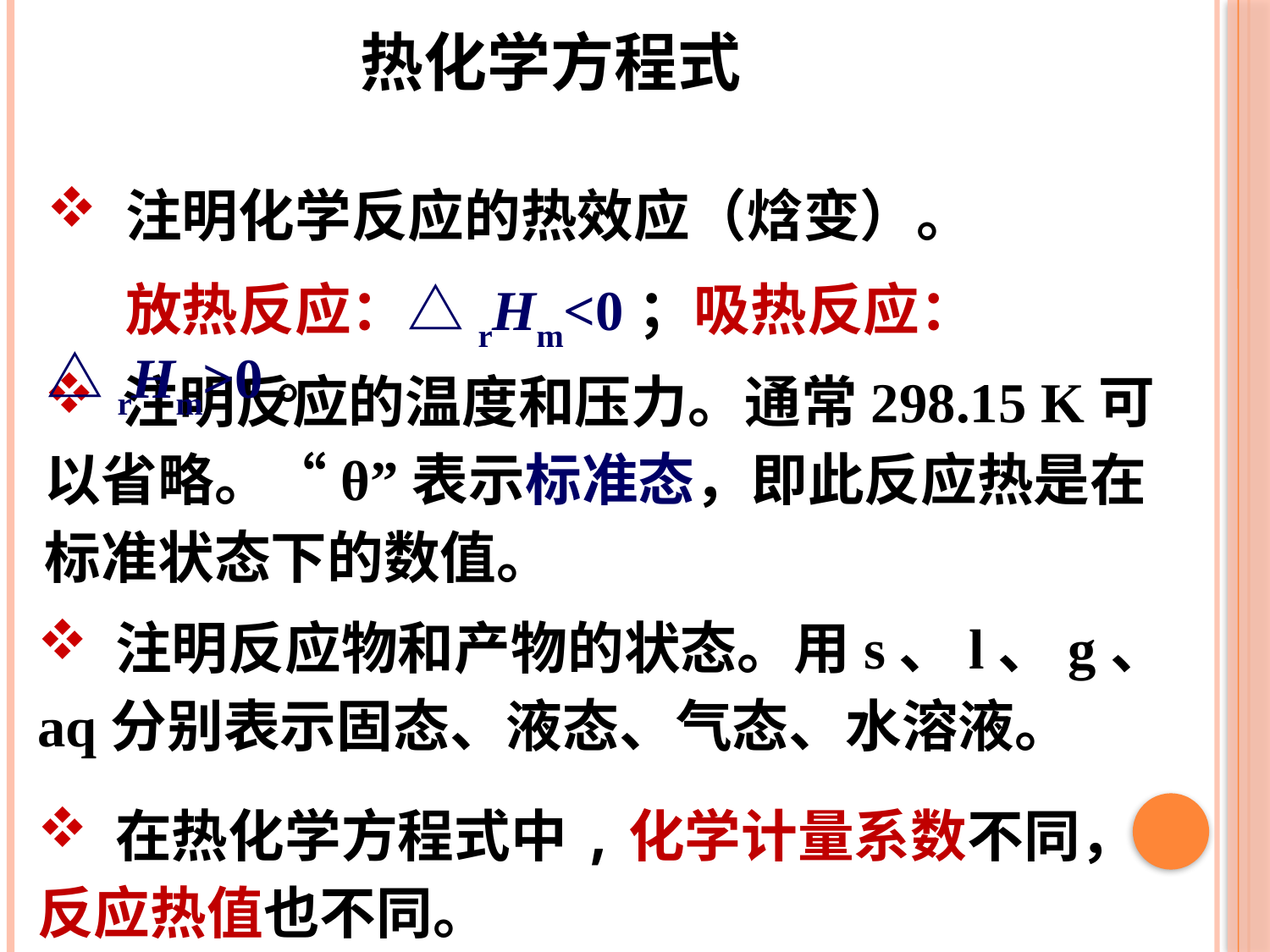

热化学方程式
 注明化学反应的热效应（焓变）。
     放热反应：△rHm<0；吸热反应：△rHm>0。
 注明反应的温度和压力。通常298.15 K可以省略。“θ”表示标准态，即此反应热是在标准状态下的数值。
 注明反应物和产物的状态。用s、l、g、aq分别表示固态、液态、气态、水溶液。
 在热化学方程式中,化学计量系数不同，反应热值也不同。
67